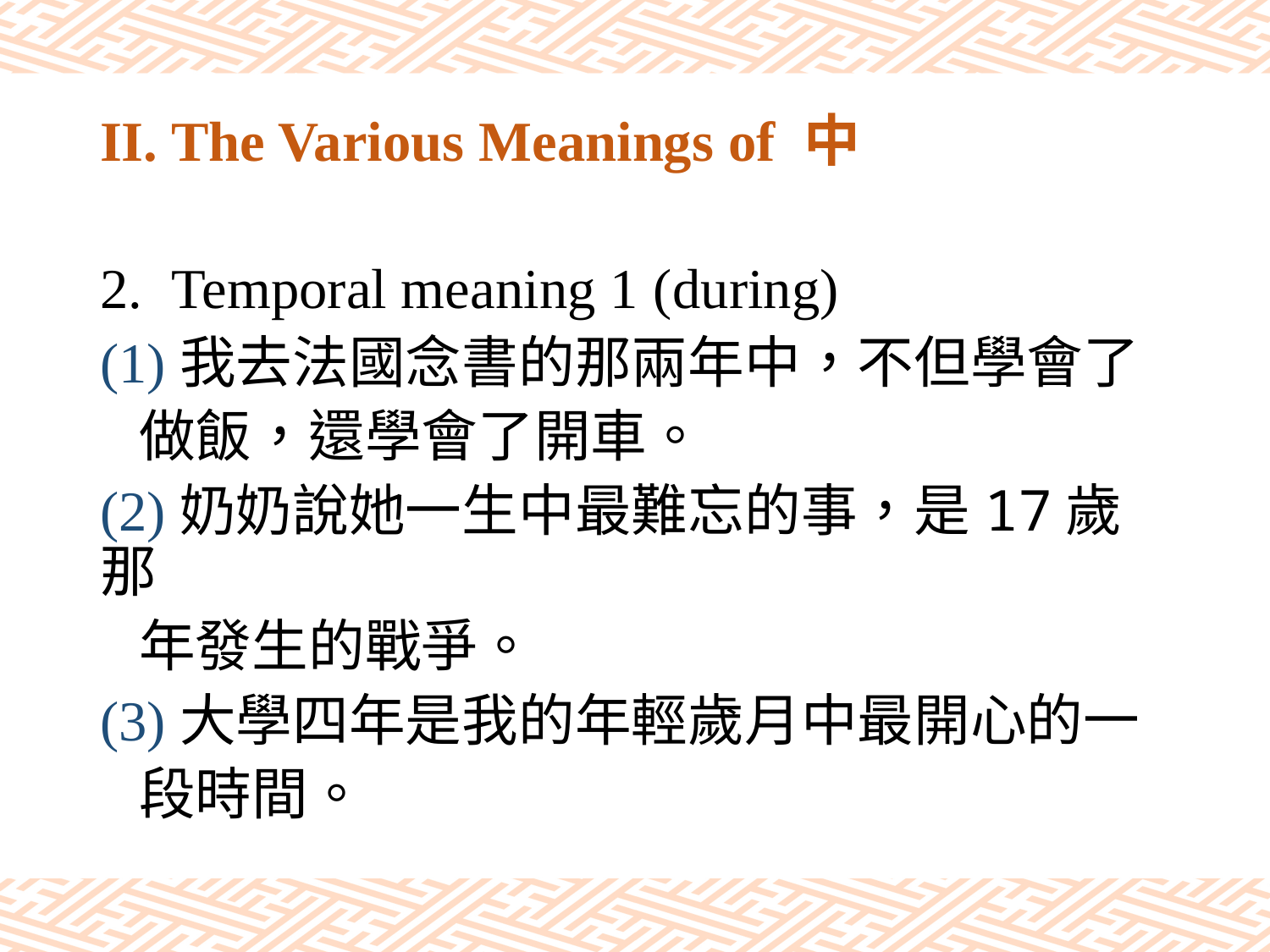

# II. The Various Meanings of 中
Temporal meaning 1 (during)
(1)我去法國念書的那兩年中，不但學會了
  做飯，還學會了開車。
(2)奶奶說她一生中最難忘的事，是17歲那
  年發生的戰爭。
(3)大學四年是我的年輕歲月中最開心的一
  段時間。